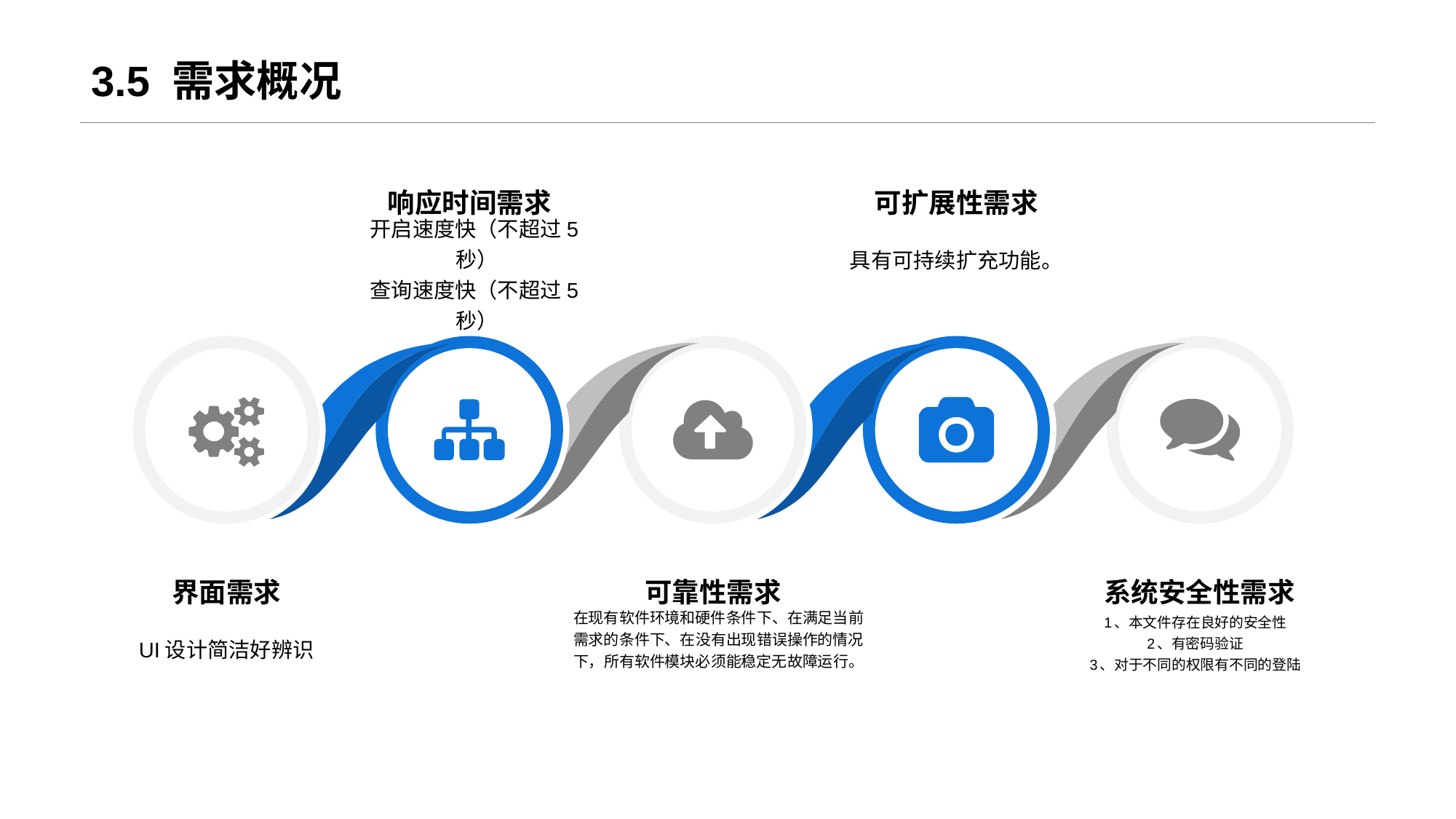

# 3.5 需求概况
响应时间需求
开启速度快（不超过5秒）
查询速度快（不超过5秒）
可扩展性需求
具有可持续扩充功能。

界面需求
UI设计简洁好辨识
可靠性需求
在现有软件环境和硬件条件下、在满足当前需求的条件下、在没有出现错误操作的情况下，所有软件模块必须能稳定无故障运行。
系统安全性需求
1、本文件存在良好的安全性
2、有密码验证
3、对于不同的权限有不同的登陆